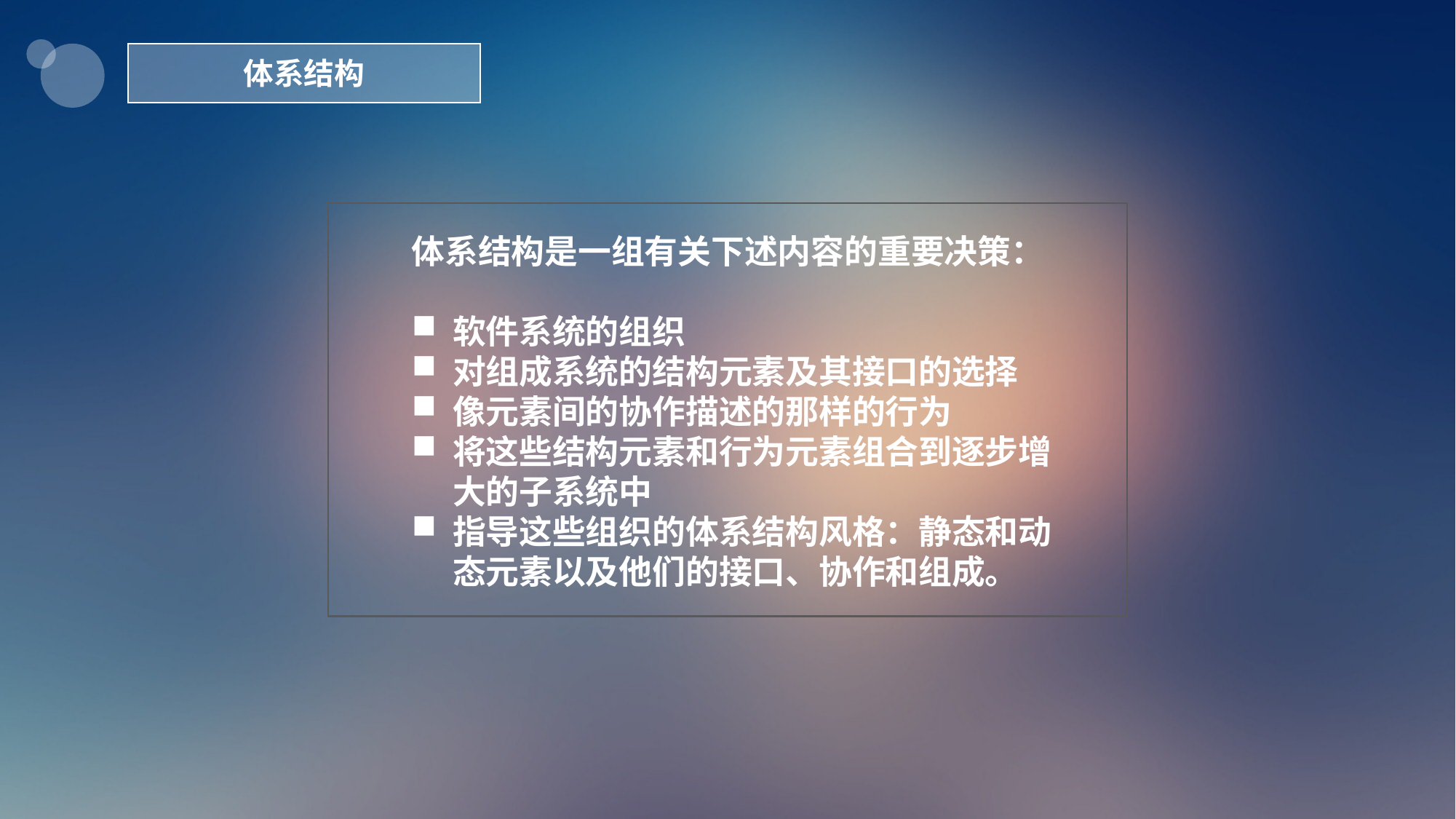

体系结构

体系结构是一组有关下述内容的重要决策：

软件系统的组织
对组成系统的结构元素及其接口的选择
像元素间的协作描述的那样的行为
将这些结构元素和行为元素组合到逐步增大的子系统中
指导这些组织的体系结构风格：静态和动态元素以及他们的接口、协作和组成。